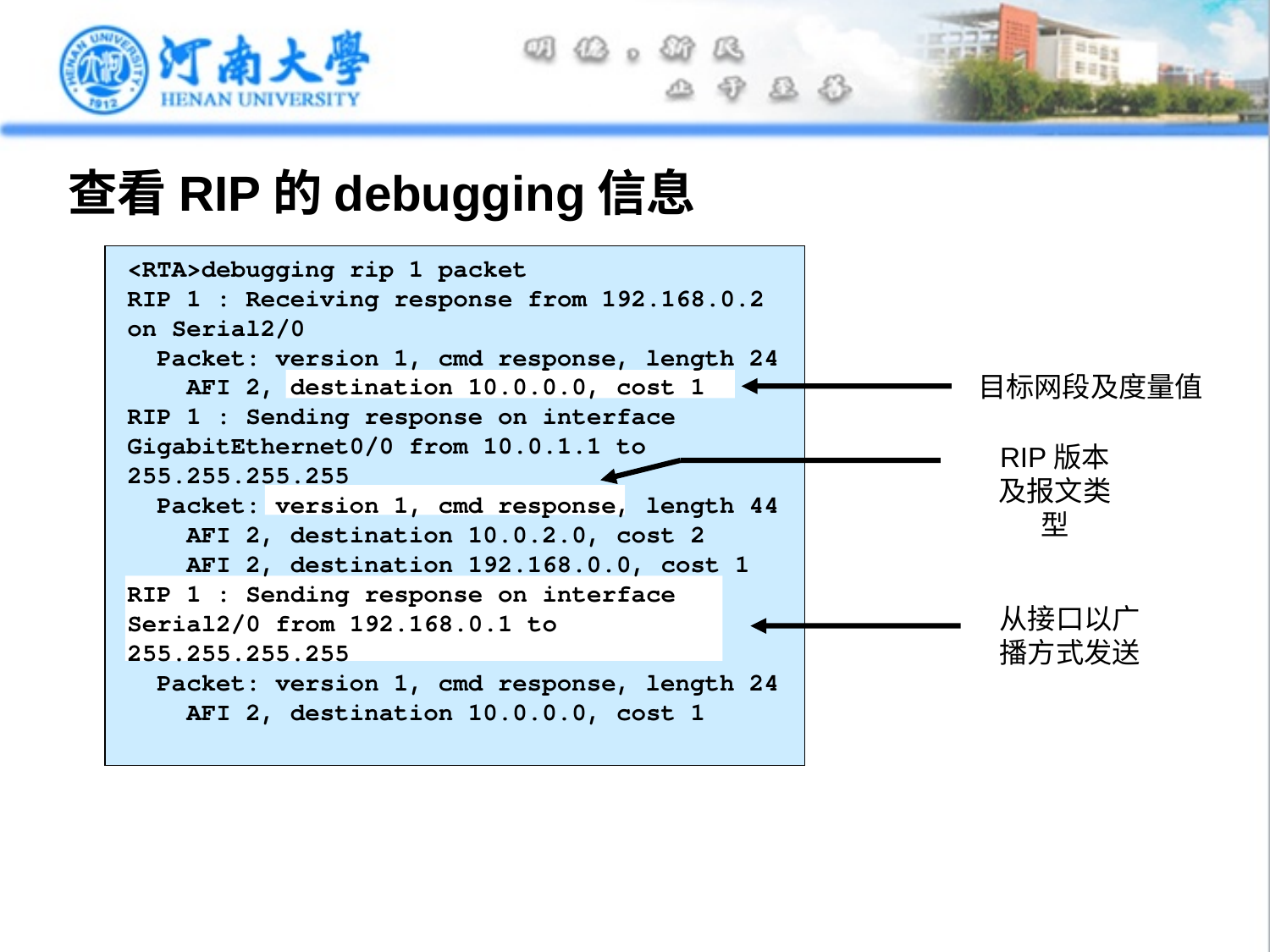

# 查看RIP的debugging信息

<RTA>debugging rip 1 packet
RIP 1 : Receiving response from 192.168.0.2 on Serial2/0
  Packet: version 1, cmd response, length 24
    AFI 2, destination 10.0.0.0, cost 1
RIP 1 : Sending response on interface GigabitEthernet0/0 from 10.0.1.1 to 255.255.255.255
  Packet: version 1, cmd response, length 44
    AFI 2, destination 10.0.2.0, cost 2
    AFI 2, destination 192.168.0.0, cost 1
RIP 1 : Sending response on interface Serial2/0 from 192.168.0.1 to 255.255.255.255
  Packet: version 1, cmd response, length 24
    AFI 2, destination 10.0.0.0, cost 1
目标网段及度量值

RIP版本及报文类型

从接口以广播方式发送